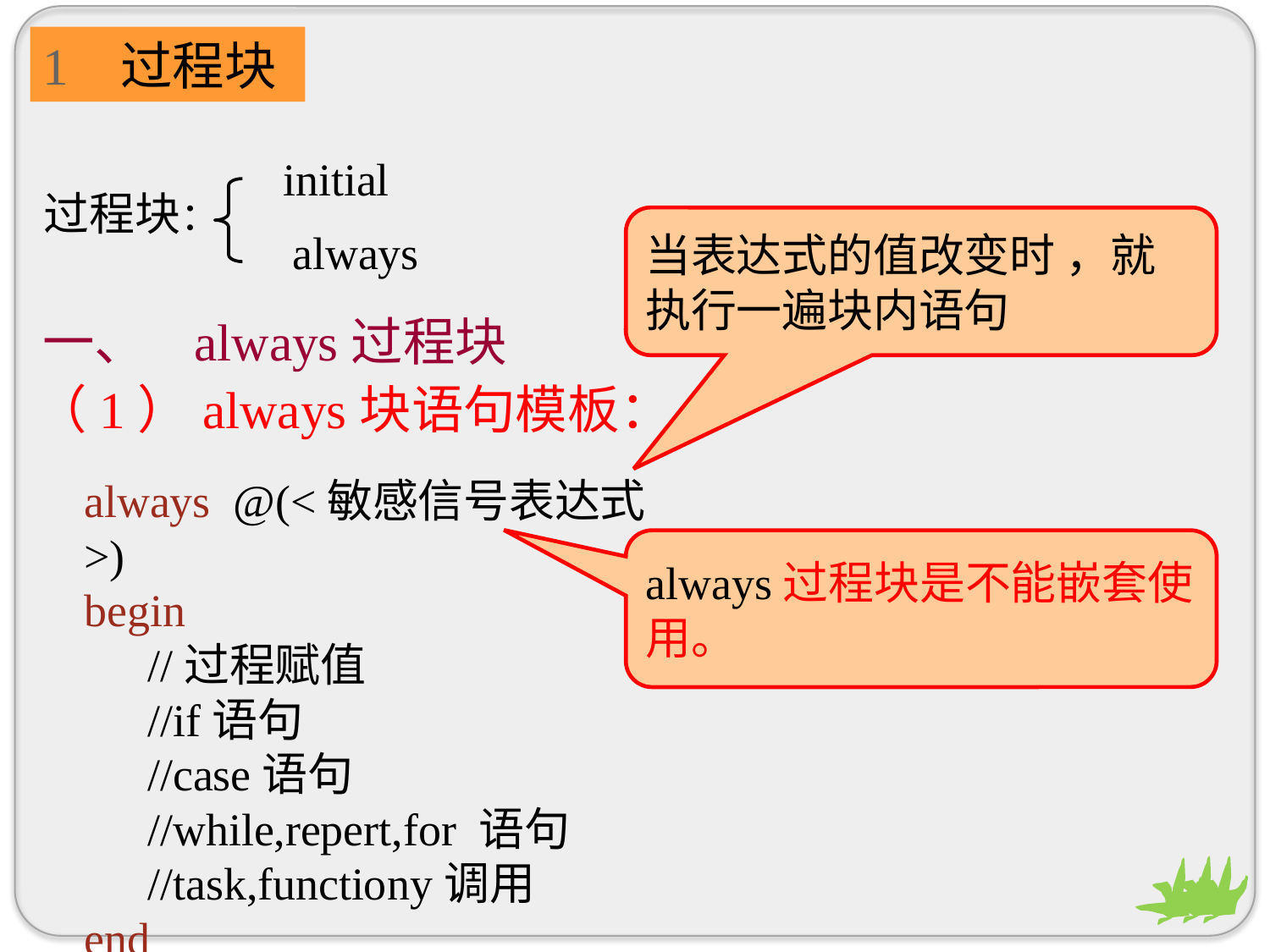

1   过程块
initial
过程块：

always
当表达式的值改变时 ，就执行一遍块内语句
一、   always过程块
（1）always块语句模板：
always  @(<敏感信号表达式>)
begin
//过程赋值
//if语句
//case语句
//while,repert,for 语句
//task,functiony调用
end
always过程块是不能嵌套使用。
35